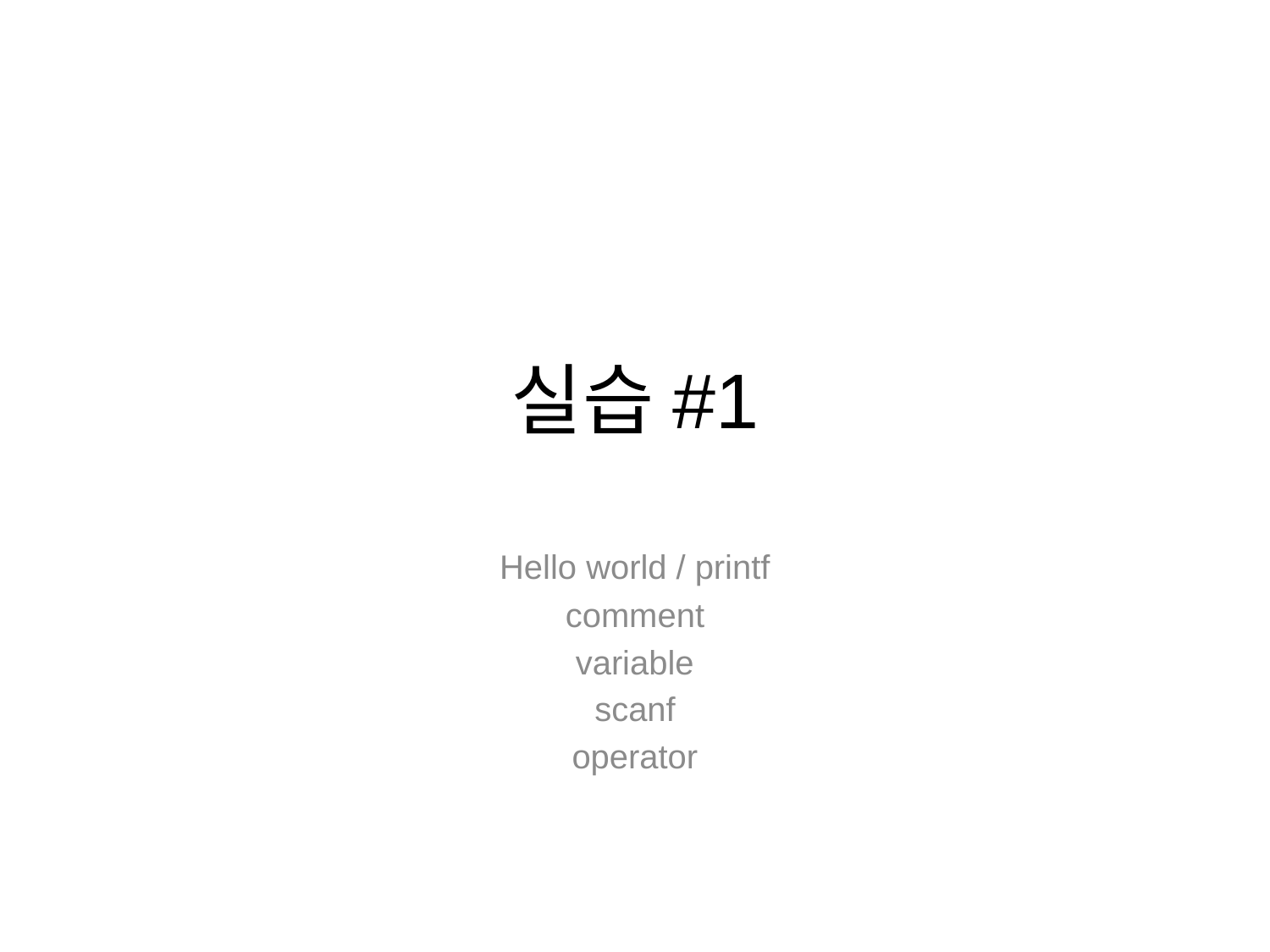

# 실습#1
Hello world / printf
comment
variable
scanf
operator